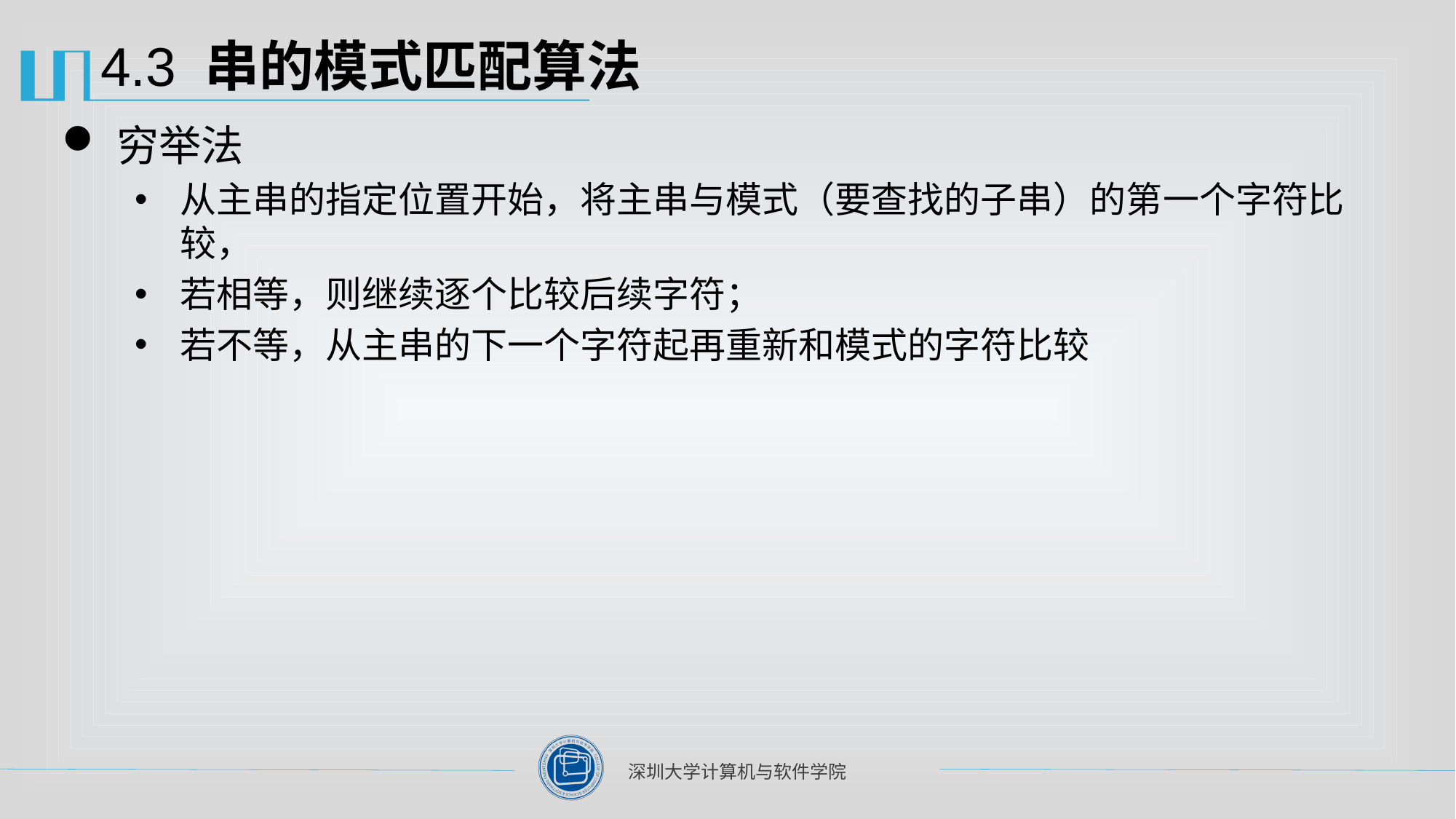

# 4.3 串的模式匹配算法
穷举法
从主串的指定位置开始，将主串与模式（要查找的子串）的第一个字符比较，
若相等，则继续逐个比较后续字符；
若不等，从主串的下一个字符起再重新和模式的字符比较
15